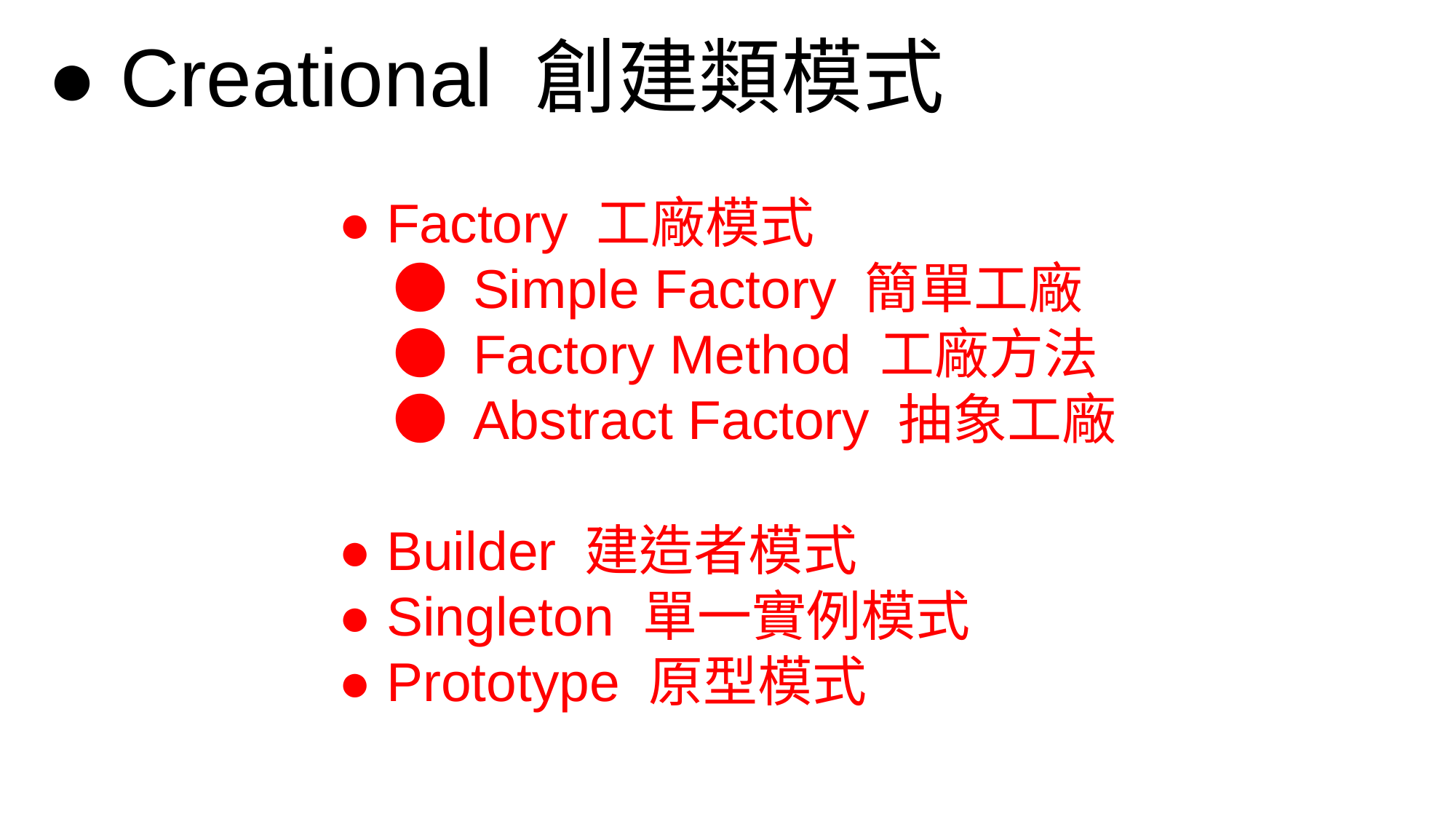

● Creational 創建類模式
● Factory 工廠模式
　● Simple Factory 簡單工廠
　● Factory Method 工廠方法
　● Abstract Factory 抽象工廠

● Builder 建造者模式
● Singleton 單一實例模式
● Prototype 原型模式